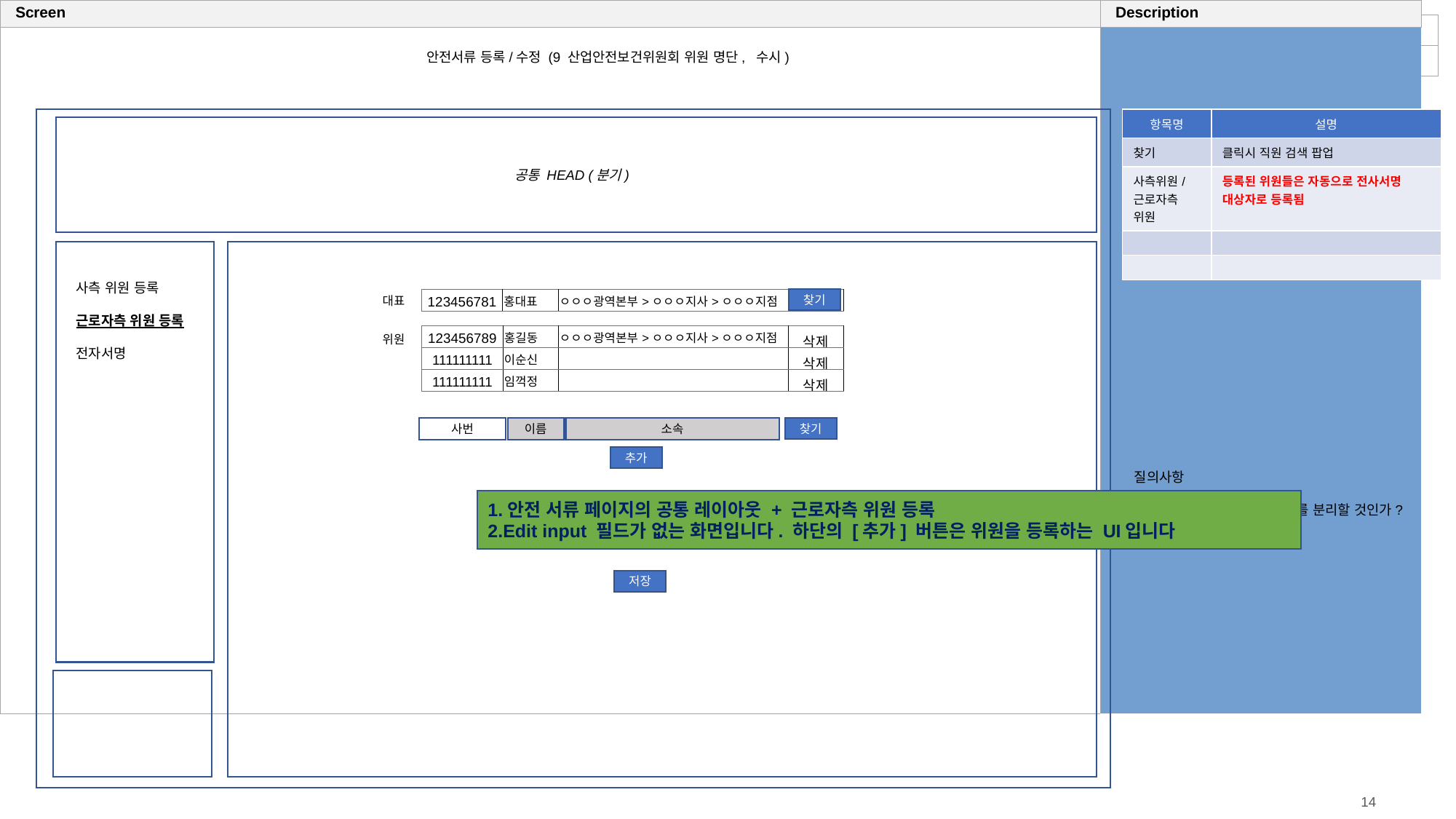

안전서류 등록/수정 (9 산업안전보건위원회 위원 명단,  수시)

| 항목명 | 설명 |
| --- | --- |
| 찾기 | 클릭시 직원 검색 팝업 |
| 사측위원/근로자측 위원 | 등록된 위원들은 자동으로 전사서명 대상자로 등록됨 |
|  |  |
|  |  |

공통 HEAD (분기)

사측 위원 등록

근로자측 위원 등록

전자서명
| 123456781 | 홍대표 | ㅇㅇㅇ광역본부>ㅇㅇㅇ지사>ㅇㅇㅇ지점 |  |
| --- | --- | --- | --- |
대표
찾기
위원
| 123456789 | 홍길동 | ㅇㅇㅇ광역본부>ㅇㅇㅇ지사>ㅇㅇㅇ지점 | 삭제 |
| --- | --- | --- | --- |
| 111111111 | 이순신 |  | 삭제 |
| 111111111 | 임꺽정 |  | 삭제 |
사번
이름
찾기
소속
추가
질의사항

사측과  근로자측을 프로세스를 분리할 것인가?
1.안전 서류 페이지의 공통 레이아웃 + 근로자측 위원 등록
2.Edit input 필드가 없는 화면입니다. 하단의 [추가] 버튼은 위원을 등록하는 UI입니다
저장